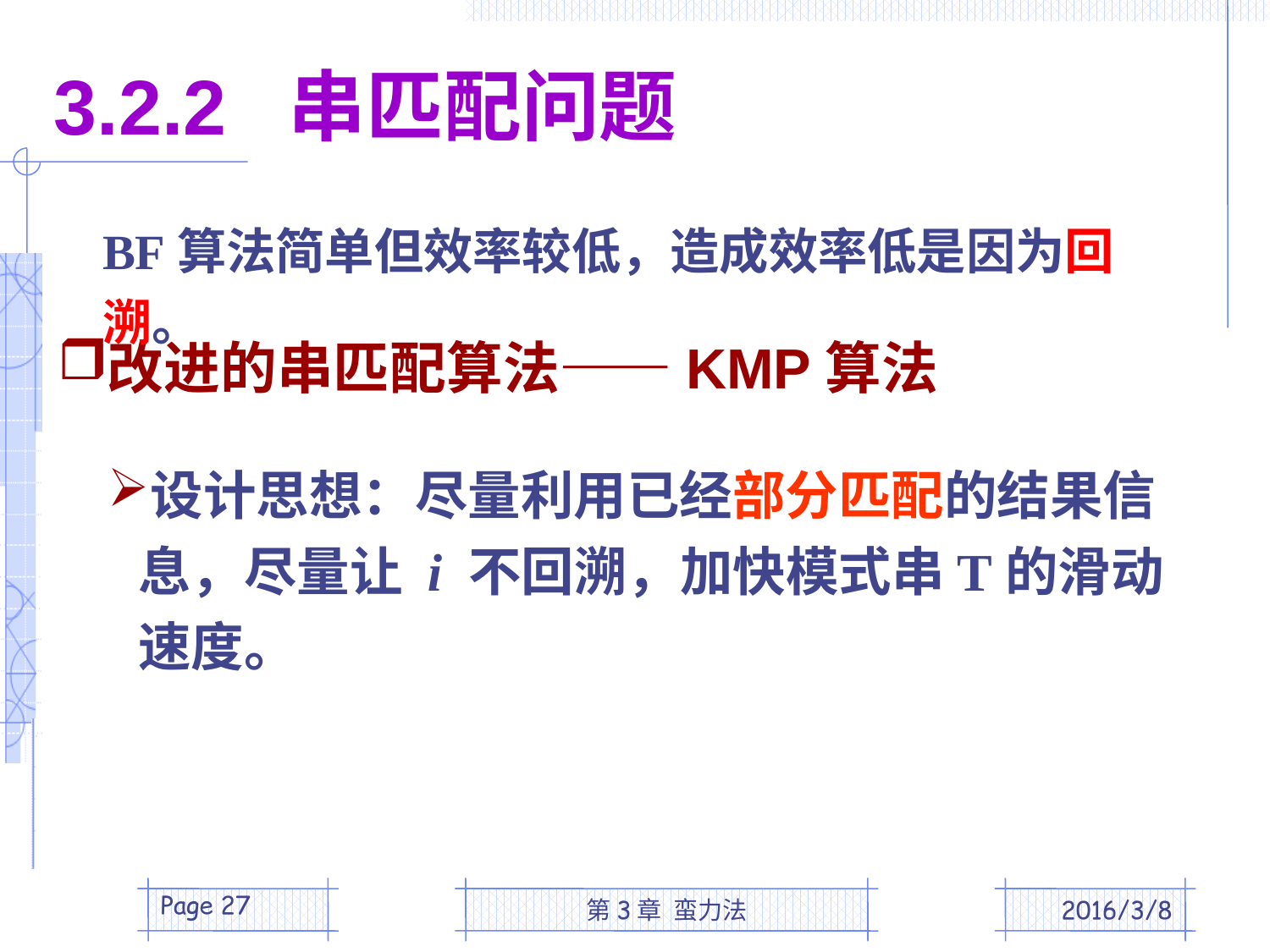

3.2.2  串匹配问题
BF算法简单但效率较低，造成效率低是因为回溯。
改进的串匹配算法——KMP算法
设计思想：尽量利用已经部分匹配的结果信息，尽量让 i 不回溯，加快模式串T的滑动速度。
Page 27
第3章  蛮力法
2016/3/8